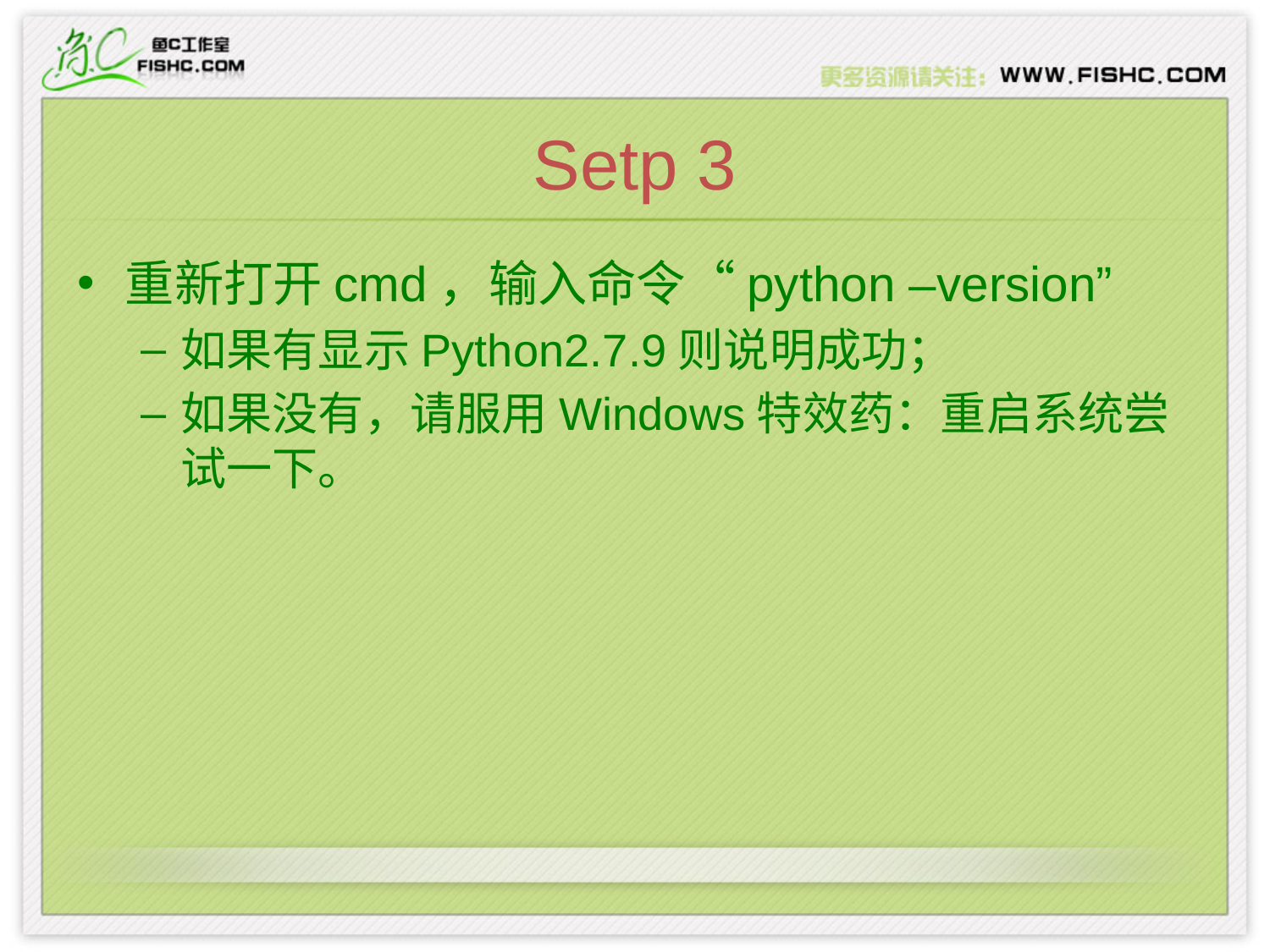

# Setp 3
重新打开cmd，输入命令“python –version”
如果有显示Python2.7.9则说明成功；
如果没有，请服用Windows特效药：重启系统尝试一下。